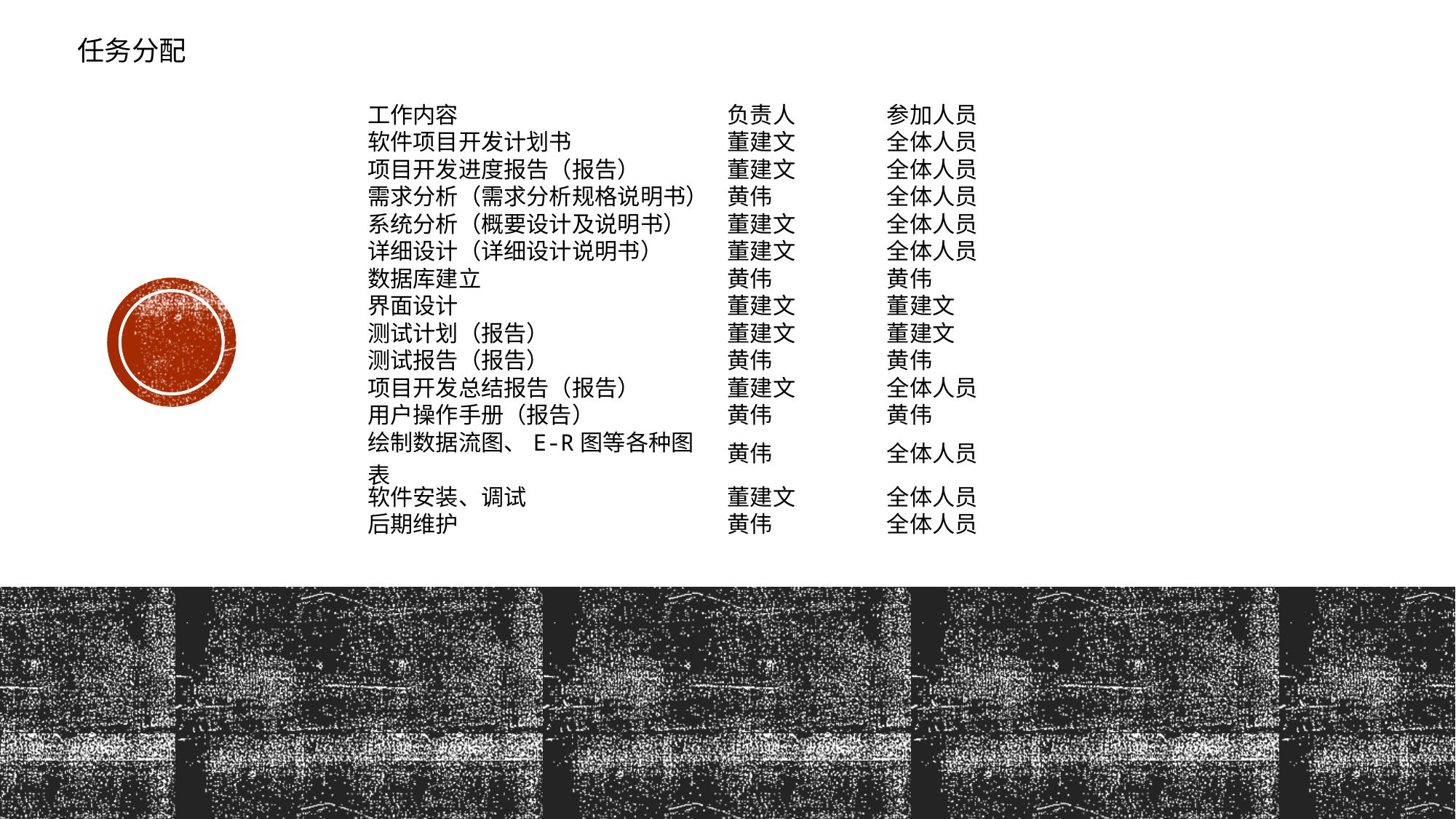

任务分配
| 工作内容 | 负责人 | 参加人员 |
| --- | --- | --- |
| 软件项目开发计划书 | 董建文 | 全体人员 |
| 项目开发进度报告（报告） | 董建文 | 全体人员 |
| 需求分析（需求分析规格说明书） | 黄伟 | 全体人员 |
| 系统分析（概要设计及说明书） | 董建文 | 全体人员 |
| 详细设计（详细设计说明书） | 董建文 | 全体人员 |
| 数据库建立 | 黄伟 | 黄伟 |
| 界面设计 | 董建文 | 董建文 |
| 测试计划（报告） | 董建文 | 董建文 |
| 测试报告（报告） | 黄伟 | 黄伟 |
| 项目开发总结报告（报告） | 董建文 | 全体人员 |
| 用户操作手册（报告） | 黄伟 | 黄伟 |
| 绘制数据流图、E-R图等各种图表 | 黄伟 | 全体人员 |
| 软件安装、调试 | 董建文 | 全体人员 |
| 后期维护 | 黄伟 | 全体人员 |